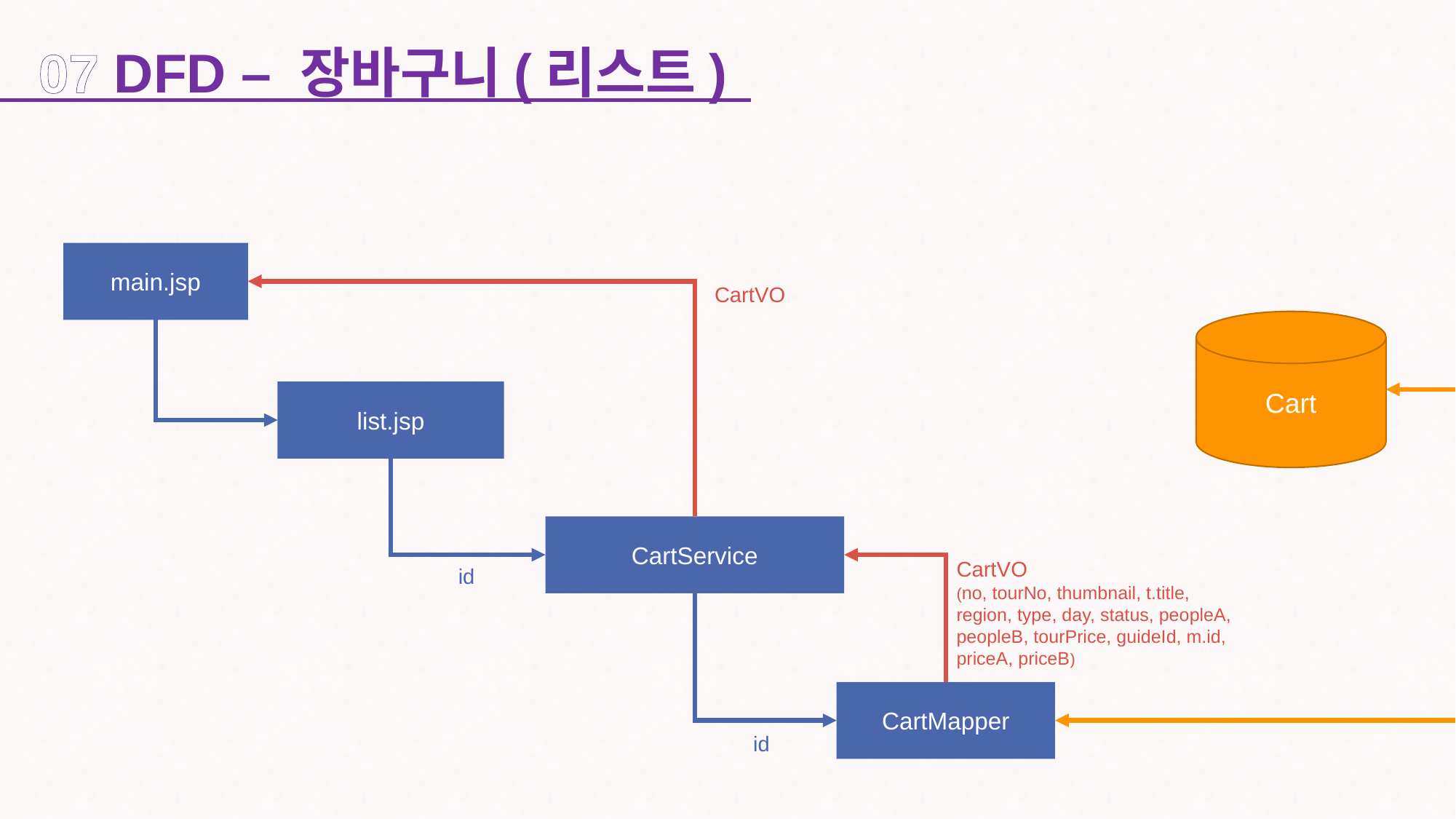

07 DFD – 장바구니(리스트)
main.jsp
CartVO
Cart
list.jsp
CartService
CartVO
(no, tourNo, thumbnail, t.title, region, type, day, status, peopleA, peopleB, tourPrice, guideId, m.id,
priceA, priceB)
id
CartMapper
id